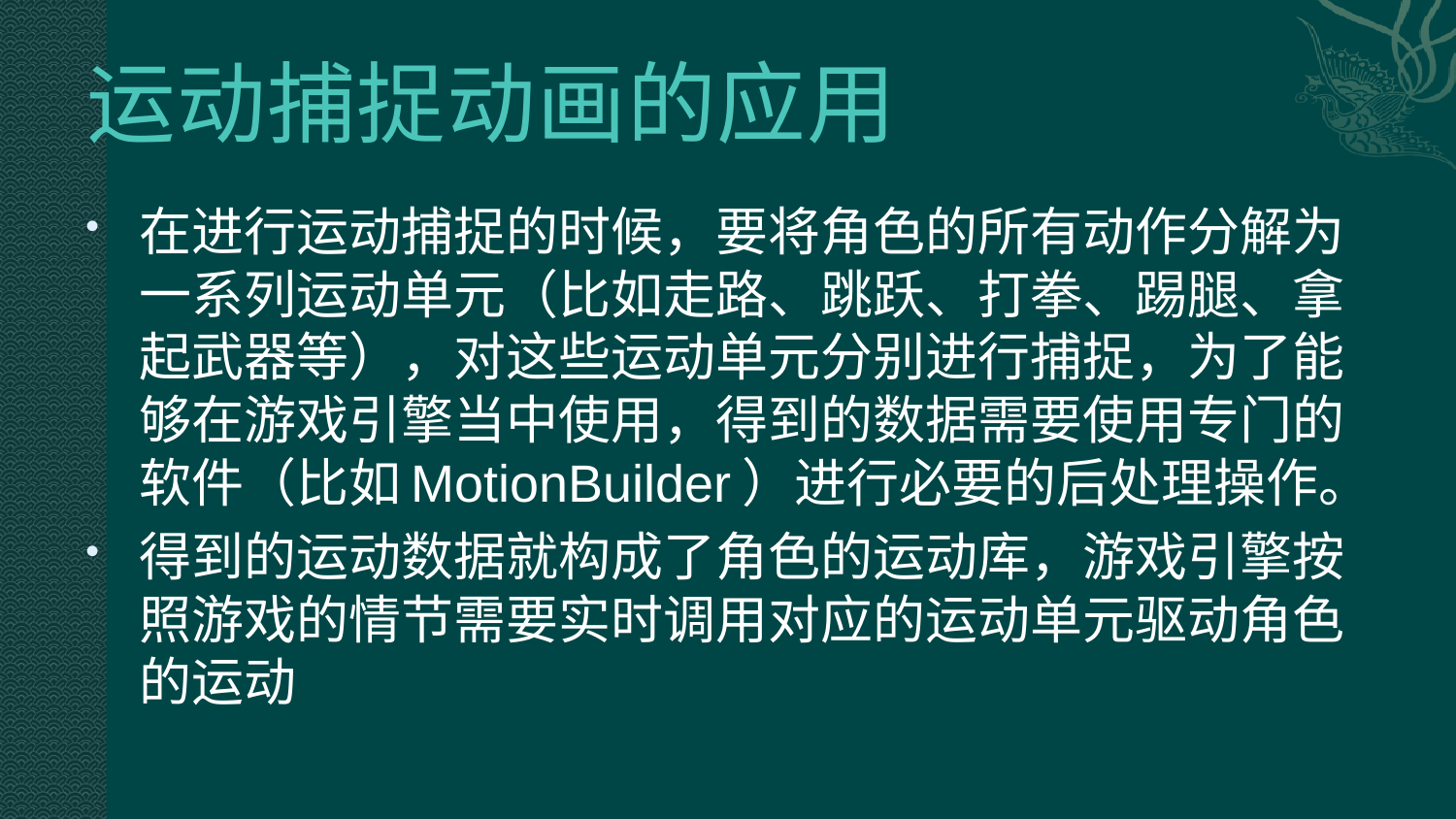

# 运动捕捉动画的应用
在进行运动捕捉的时候，要将角色的所有动作分解为一系列运动单元（比如走路、跳跃、打拳、踢腿、拿起武器等），对这些运动单元分别进行捕捉，为了能够在游戏引擎当中使用，得到的数据需要使用专门的软件（比如MotionBuilder）进行必要的后处理操作。
得到的运动数据就构成了角色的运动库，游戏引擎按照游戏的情节需要实时调用对应的运动单元驱动角色的运动